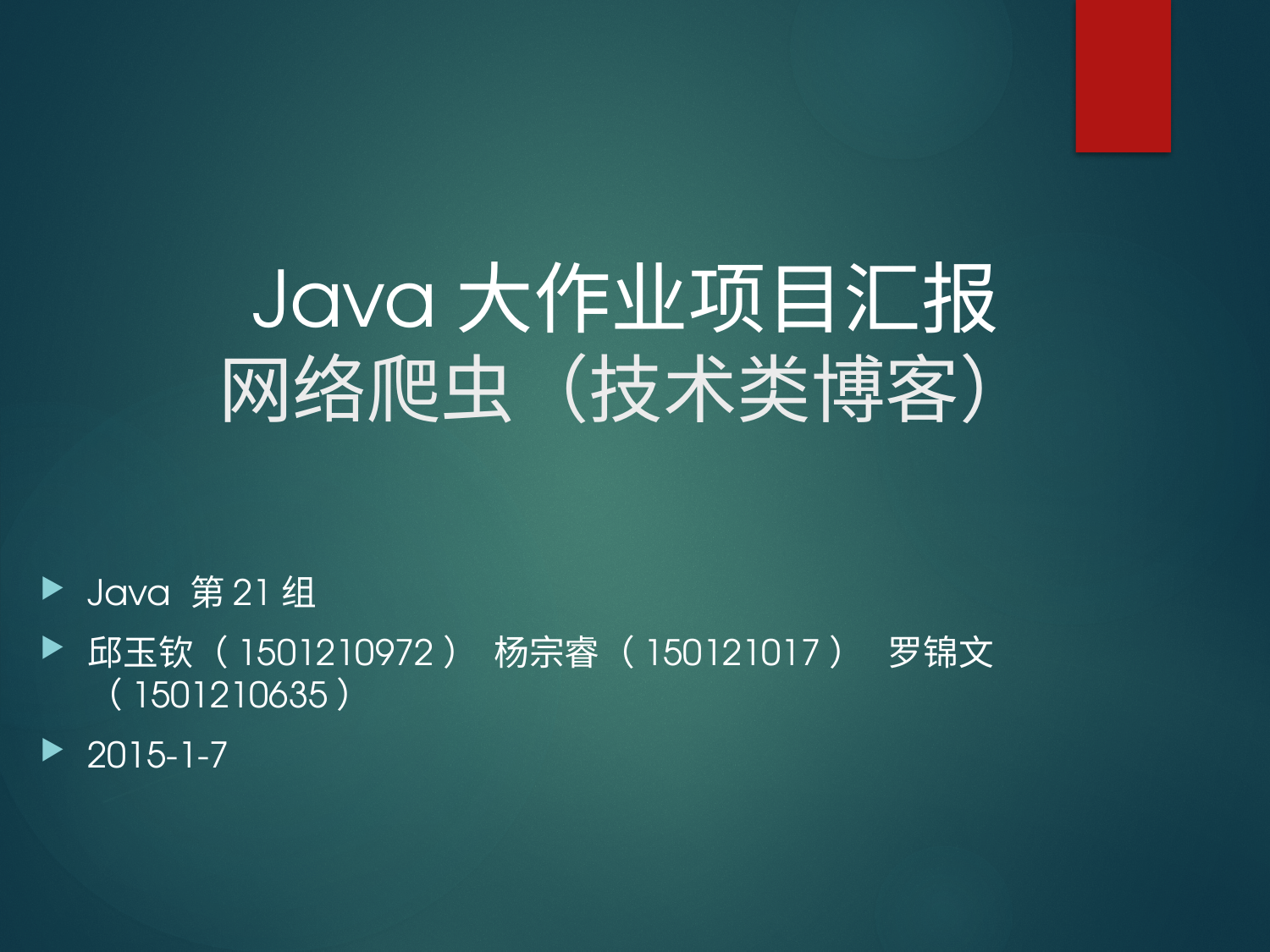

# Java大作业项目汇报 网络爬虫（技术类博客）

Java 第21组
邱玉钦（1501210972）  杨宗睿（150121017）   罗锦文（1501210635）
2015-1-7